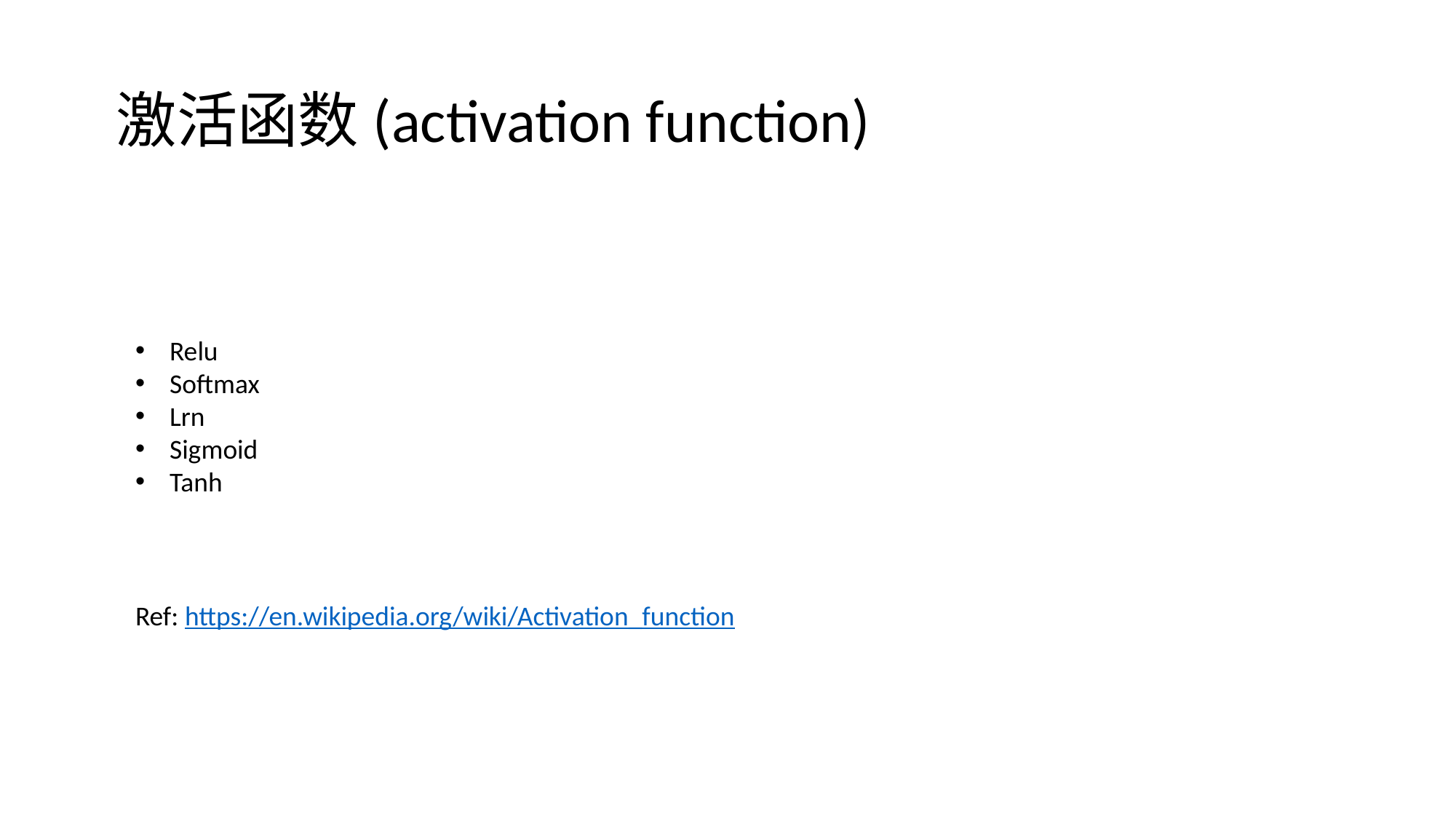

# 激活函数(activation function)
Relu
Softmax
Lrn
Sigmoid
Tanh
Ref: https://en.wikipedia.org/wiki/Activation_function